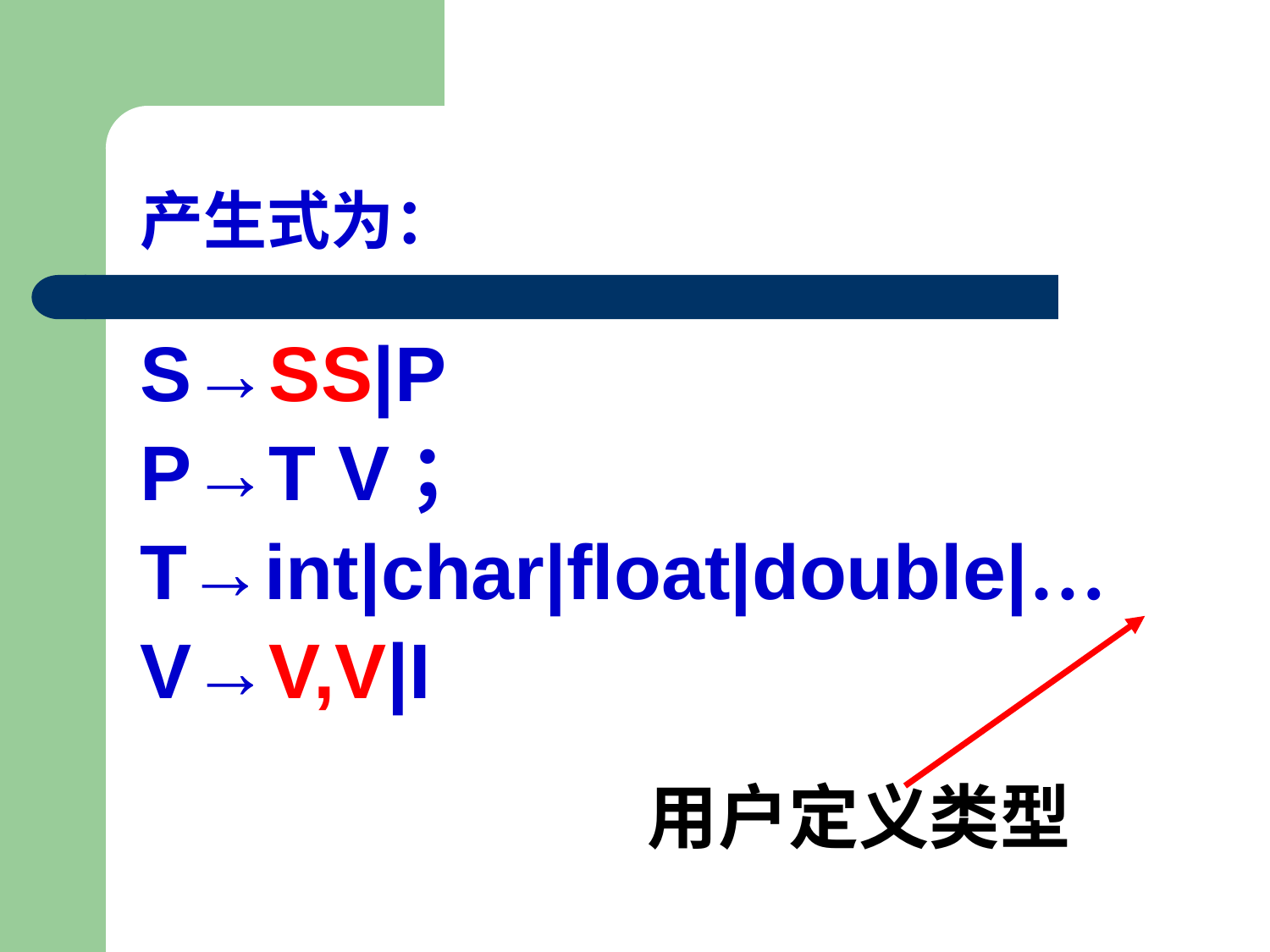

# 产生式为：
S→SS|P
P→T V；
T→int|char|float|double|…
V→V,V|I

用户定义类型